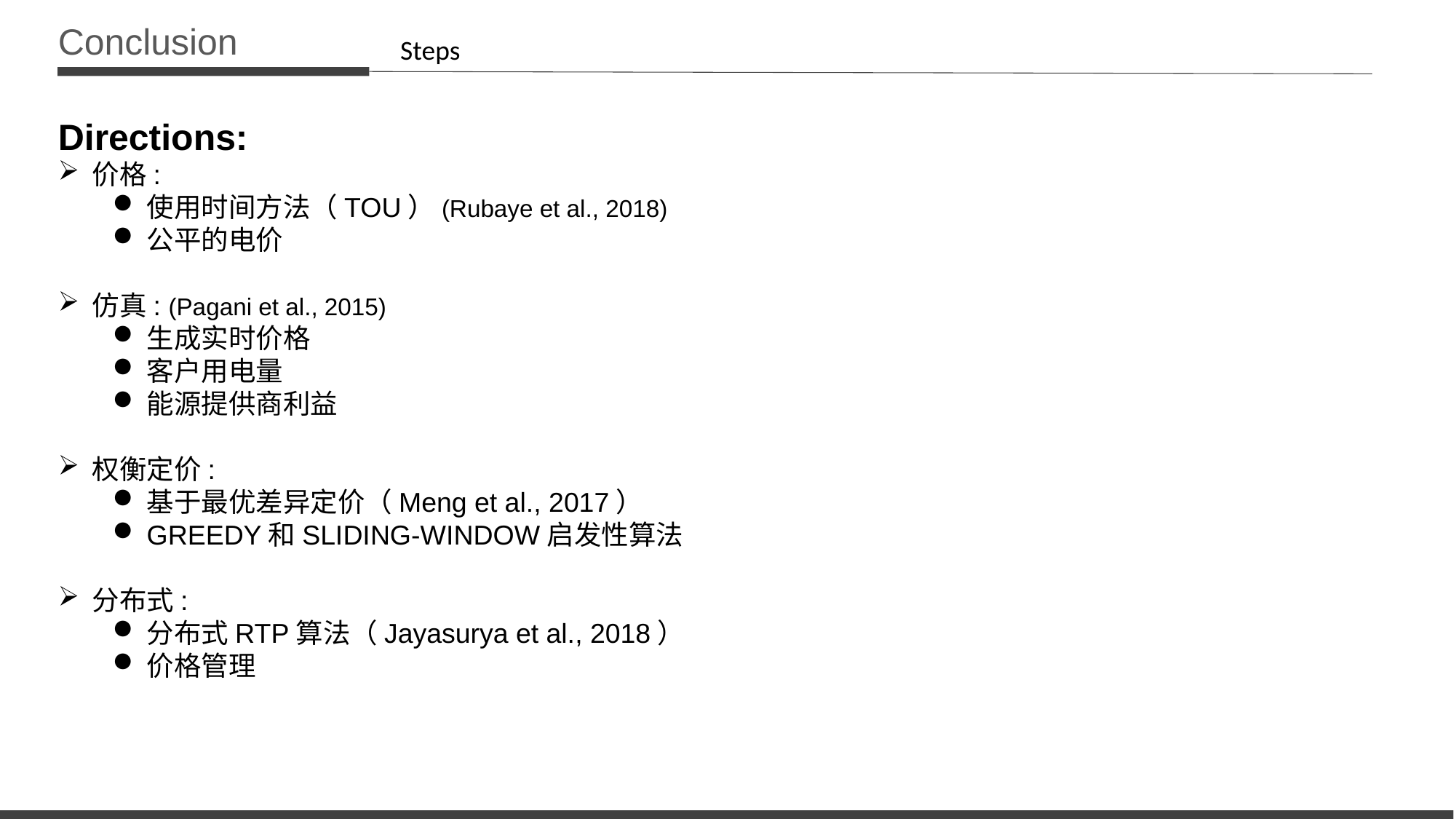

Conclusion
Steps

Directions:
价格:
使用时间方法（TOU）(Rubaye et al., 2018)
公平的电价

仿真: (Pagani et al., 2015)
生成实时价格
客户用电量
能源提供商利益

权衡定价:
基于最优差异定价（Meng et al., 2017）
GREEDY和SLIDING-WINDOW启发性算法

分布式:
分布式RTP算法（Jayasurya et al., 2018）
价格管理